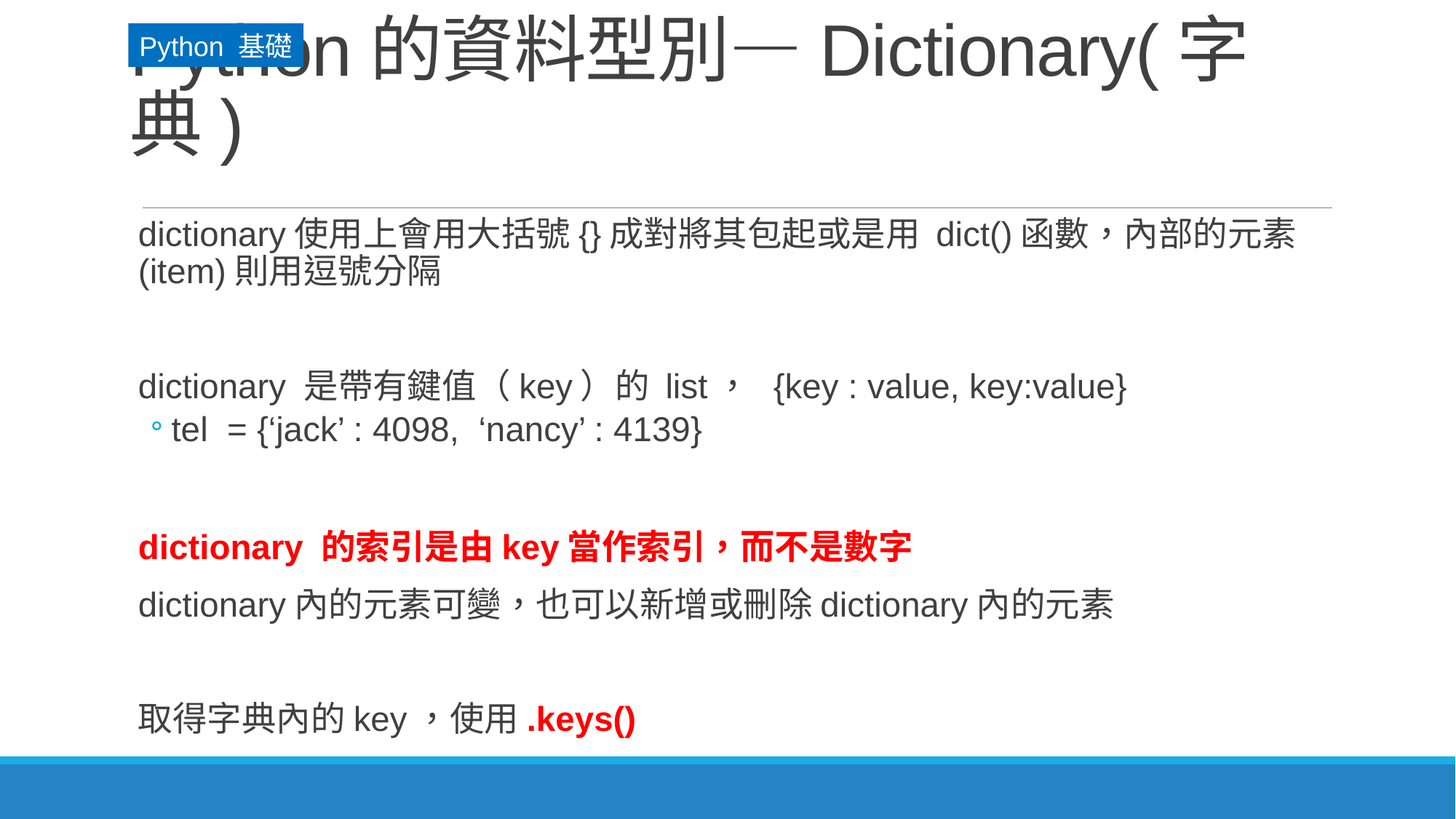

Python 基礎
# Python的資料型別—Dictionary(字典)
dictionary使用上會用大括號{}成對將其包起或是用 dict()函數，內部的元素(item)則用逗號分隔

dictionary 是帶有鍵值（key）的 list，  {key : value, key:value}
tel  = {‘jack’ : 4098,  ‘nancy’ : 4139}

dictionary 的索引是由key當作索引，而不是數字
dictionary內的元素可變，也可以新增或刪除dictionary內的元素

取得字典內的key，使用.keys()